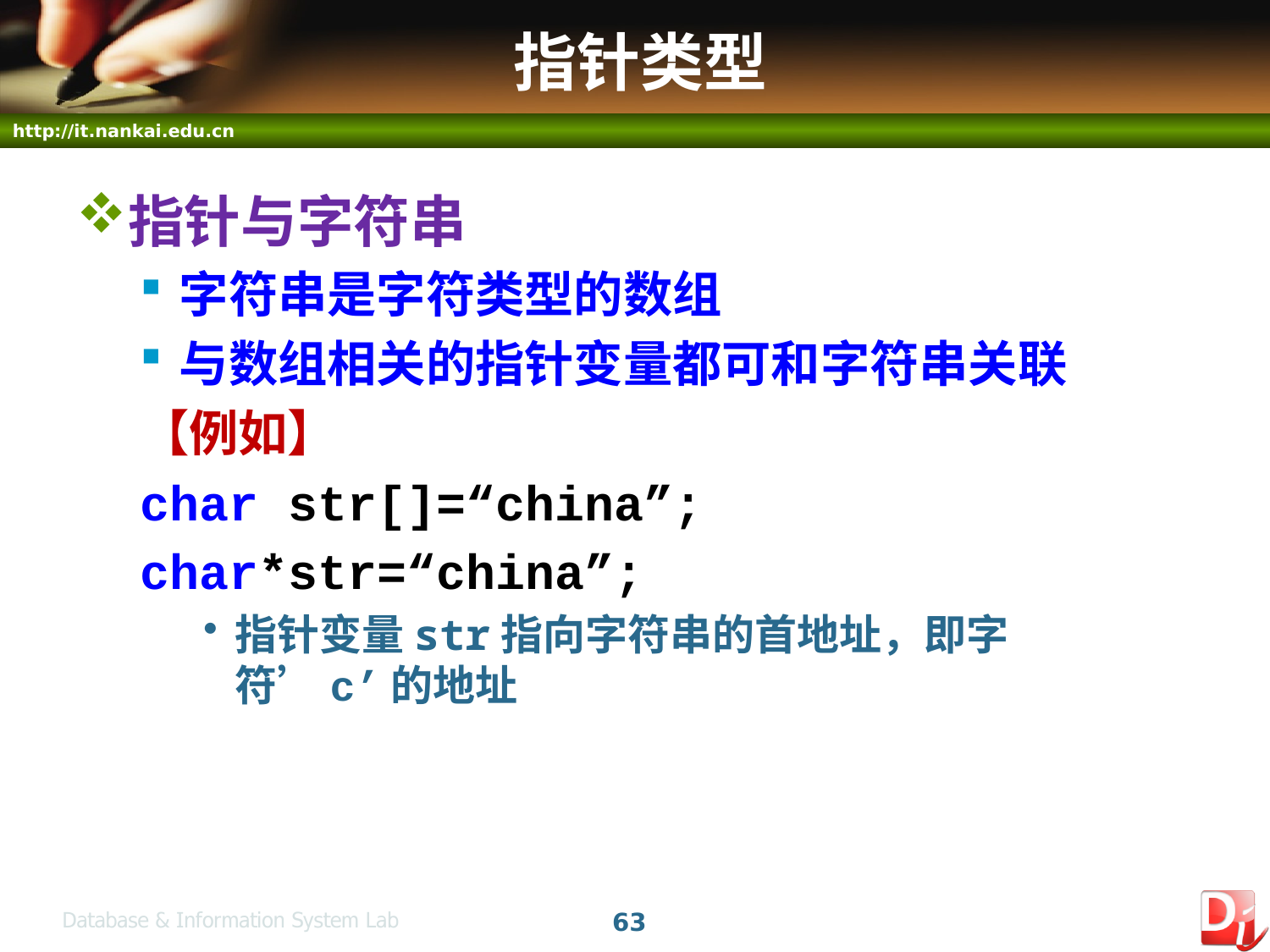

# 指针类型
指针与字符串
字符串是字符类型的数组
与数组相关的指针变量都可和字符串关联
【例如】
char str[]=“china”;
char*str=“china”;
指针变量str指向字符串的首地址，即字符’c’的地址
63
Database & Information System Lab